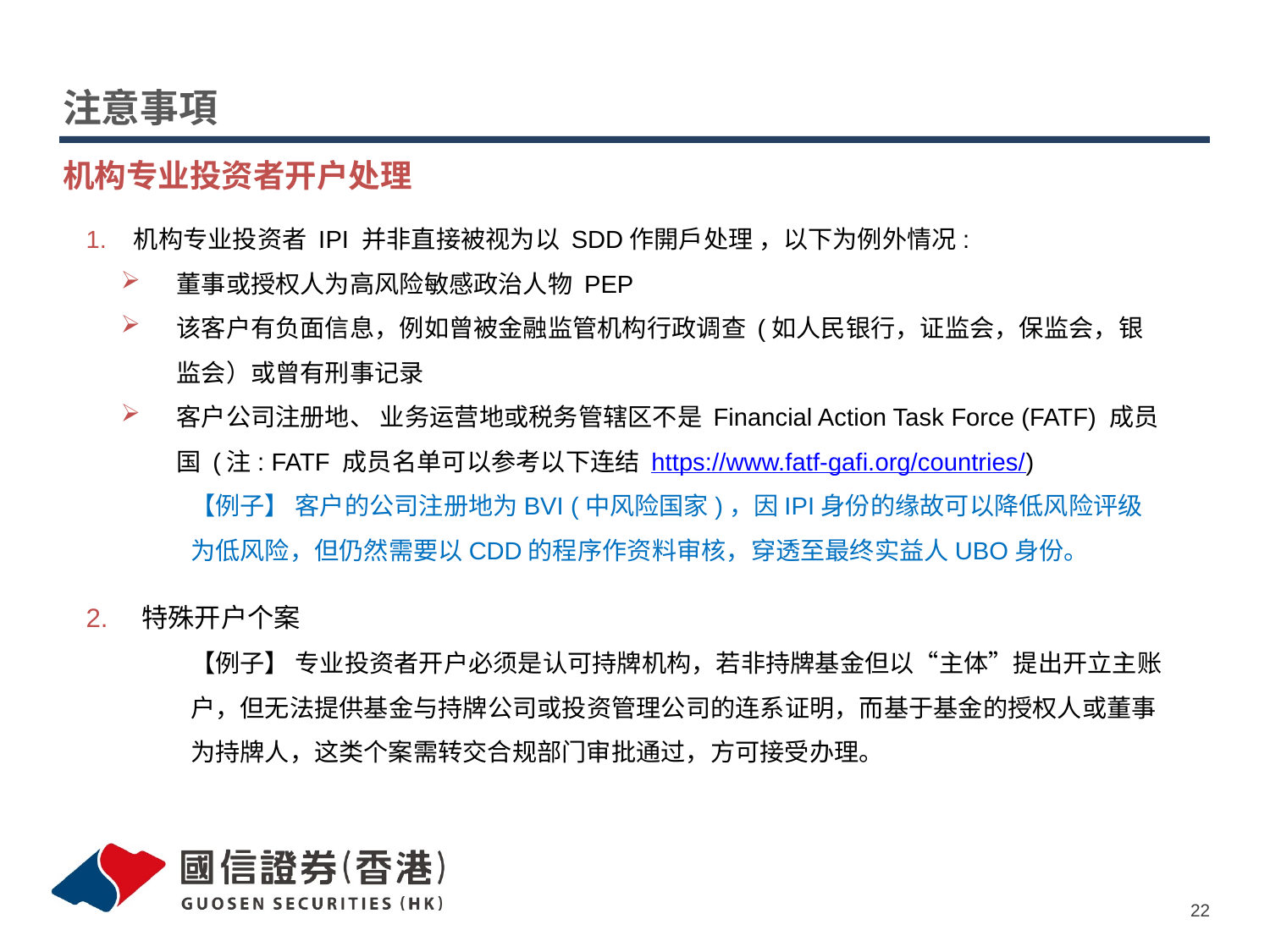

# 注意事項
机构专业投资者开户处理
机构专业投资者 IPI 并非直接被视为以 SDD作開戶处理 ，以下为例外情况:
董事或授权人为高风险敏感政治人物 PEP
该客户有负面信息，例如曾被金融监管机构行政调查 (如人民银行，证监会，保监会，银监会）或曾有刑事记录
客户公司注册地、 业务运营地或税务管辖区不是 Financial Action Task Force (FATF) 成员国 (注: FATF 成员名单可以参考以下连结 https://www.fatf-gafi.org/countries/)
【例子】 客户的公司注册地为BVI (中风险国家)，因IPI身份的缘故可以降低风险评级为低风险，但仍然需要以CDD的程序作资料审核，穿透至最终实益人UBO身份。
特殊开户个案
【例子】 专业投资者开户必须是认可持牌机构，若非持牌基金但以“主体”提出开立主账户，但无法提供基金与持牌公司或投资管理公司的连系证明，而基于基金的授权人或董事为持牌人，这类个案需转交合规部门审批通过，方可接受办理。